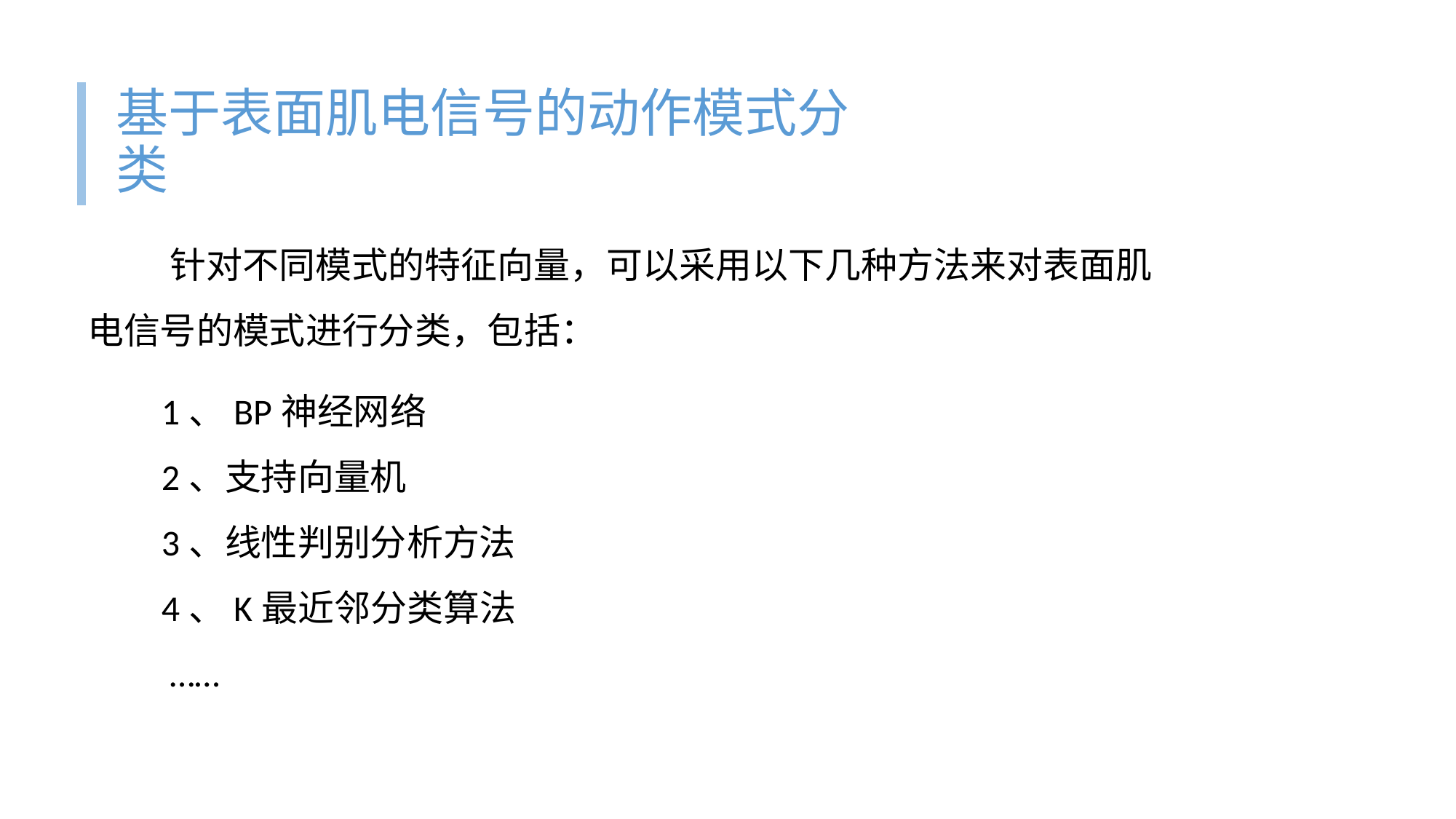

# 基于表面肌电信号的动作模式分类

         针对不同模式的特征向量，可以采用以下几种方法来对表面肌电信号的模式进行分类，包括：
1、BP神经网络
2、支持向量机
3、线性判别分析方法
4、K最近邻分类算法
 ……